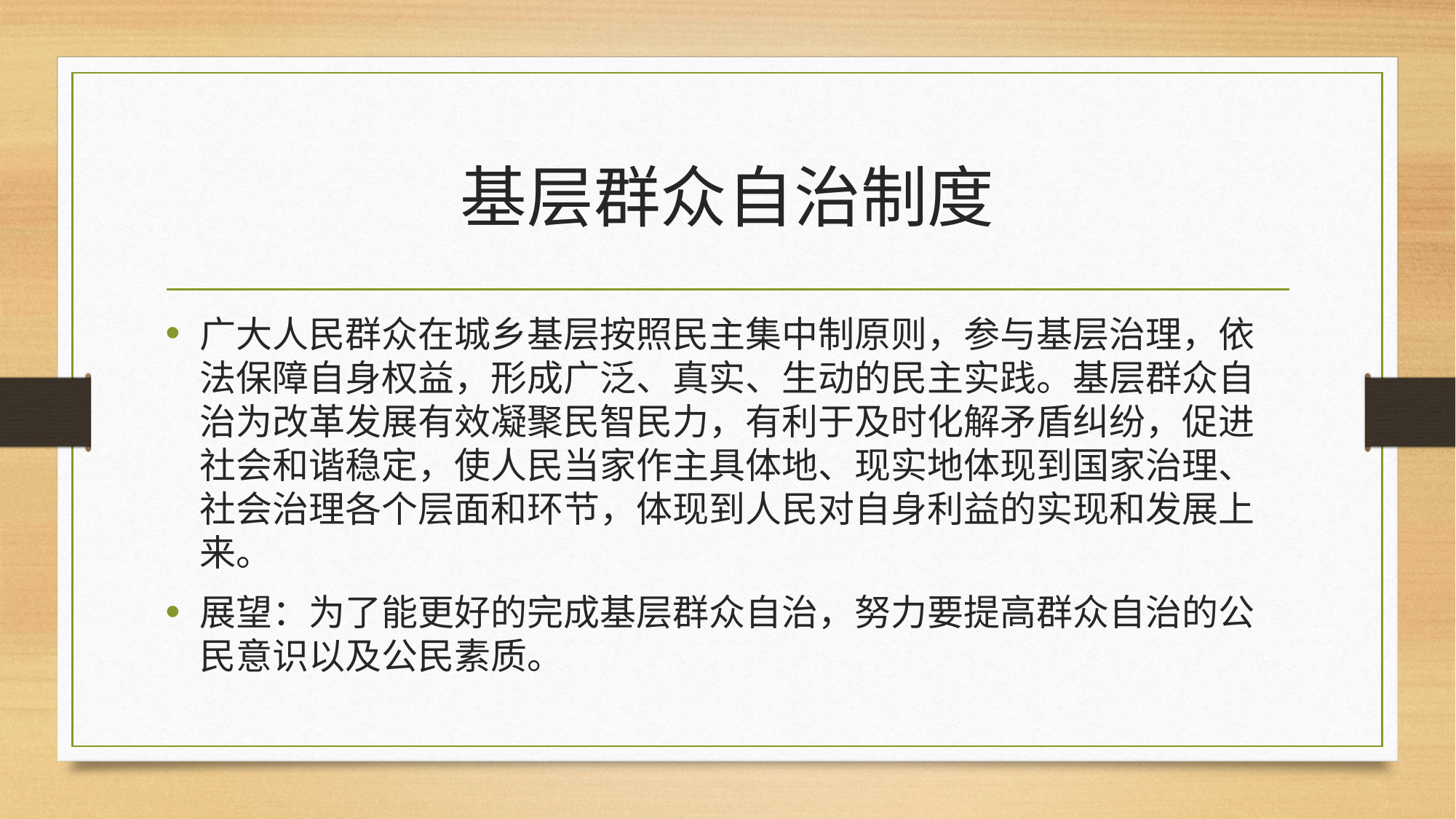

# 基层群众自治制度
广大人民群众在城乡基层按照民主集中制原则，参与基层治理，依法保障自身权益，形成广泛、真实、生动的民主实践。基层群众自治为改革发展有效凝聚民智民力，有利于及时化解矛盾纠纷，促进社会和谐稳定，使人民当家作主具体地、现实地体现到国家治理、社会治理各个层面和环节，体现到人民对自身利益的实现和发展上来。
展望：为了能更好的完成基层群众自治，努力要提高群众自治的公民意识以及公民素质。